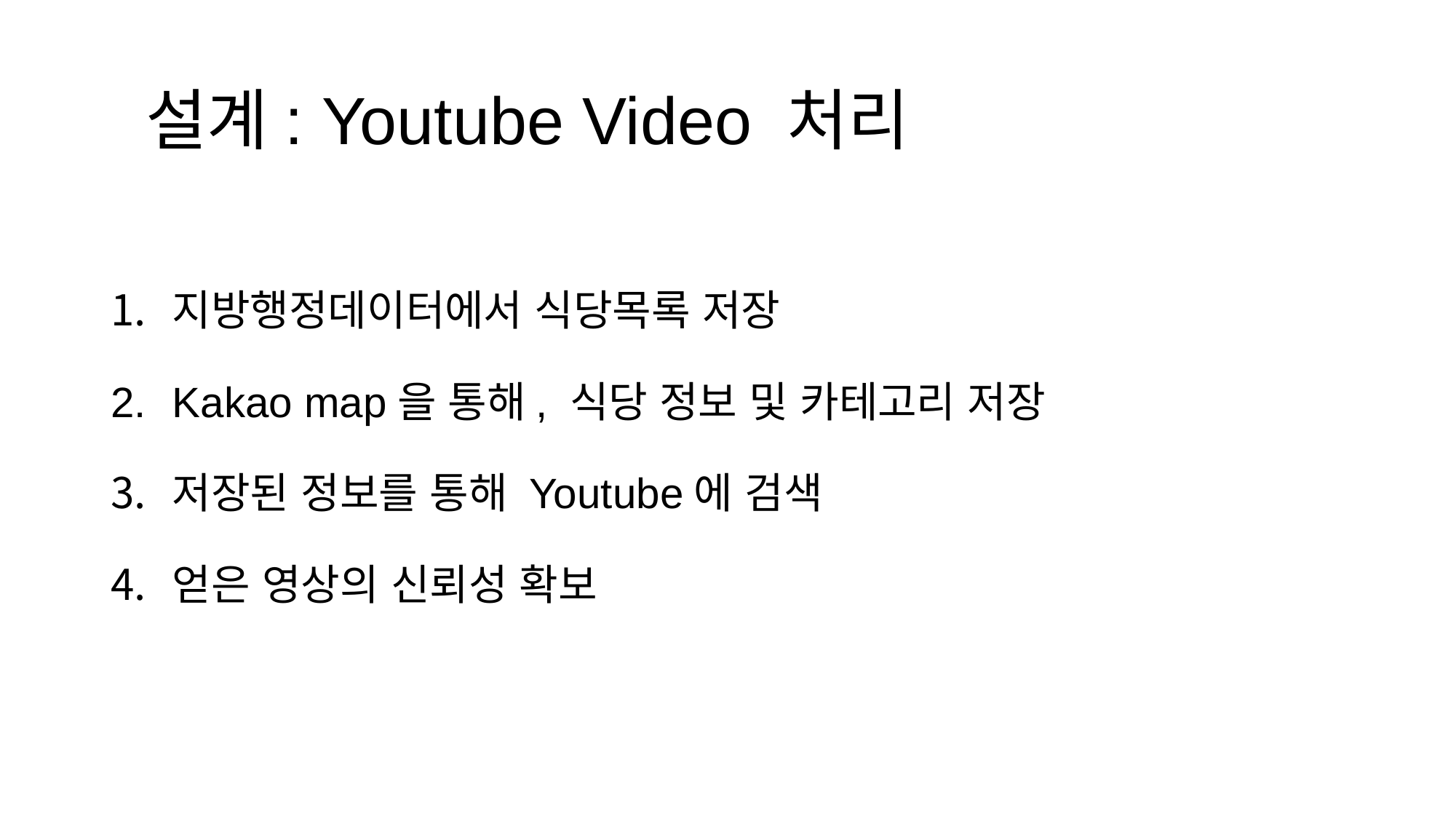

# 설계: Youtube Video 처리
지방행정데이터에서 식당목록 저장
Kakao map을 통해, 식당 정보 및 카테고리 저장
저장된 정보를 통해 Youtube에 검색
얻은 영상의 신뢰성 확보